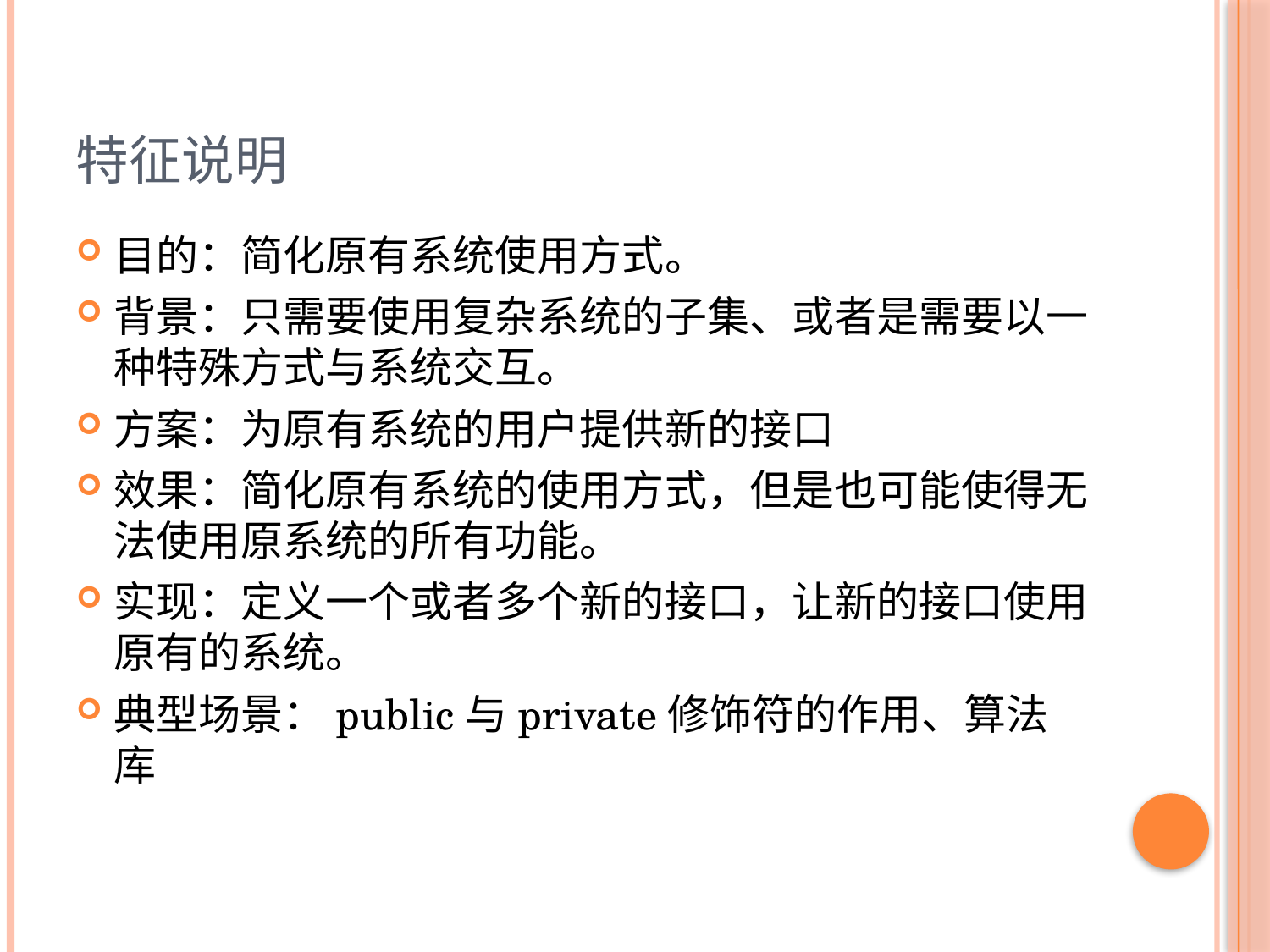

# 特征说明
目的：简化原有系统使用方式。
背景：只需要使用复杂系统的子集、或者是需要以一种特殊方式与系统交互。
方案：为原有系统的用户提供新的接口
效果：简化原有系统的使用方式，但是也可能使得无法使用原系统的所有功能。
实现：定义一个或者多个新的接口，让新的接口使用原有的系统。
典型场景：public与private修饰符的作用、算法库